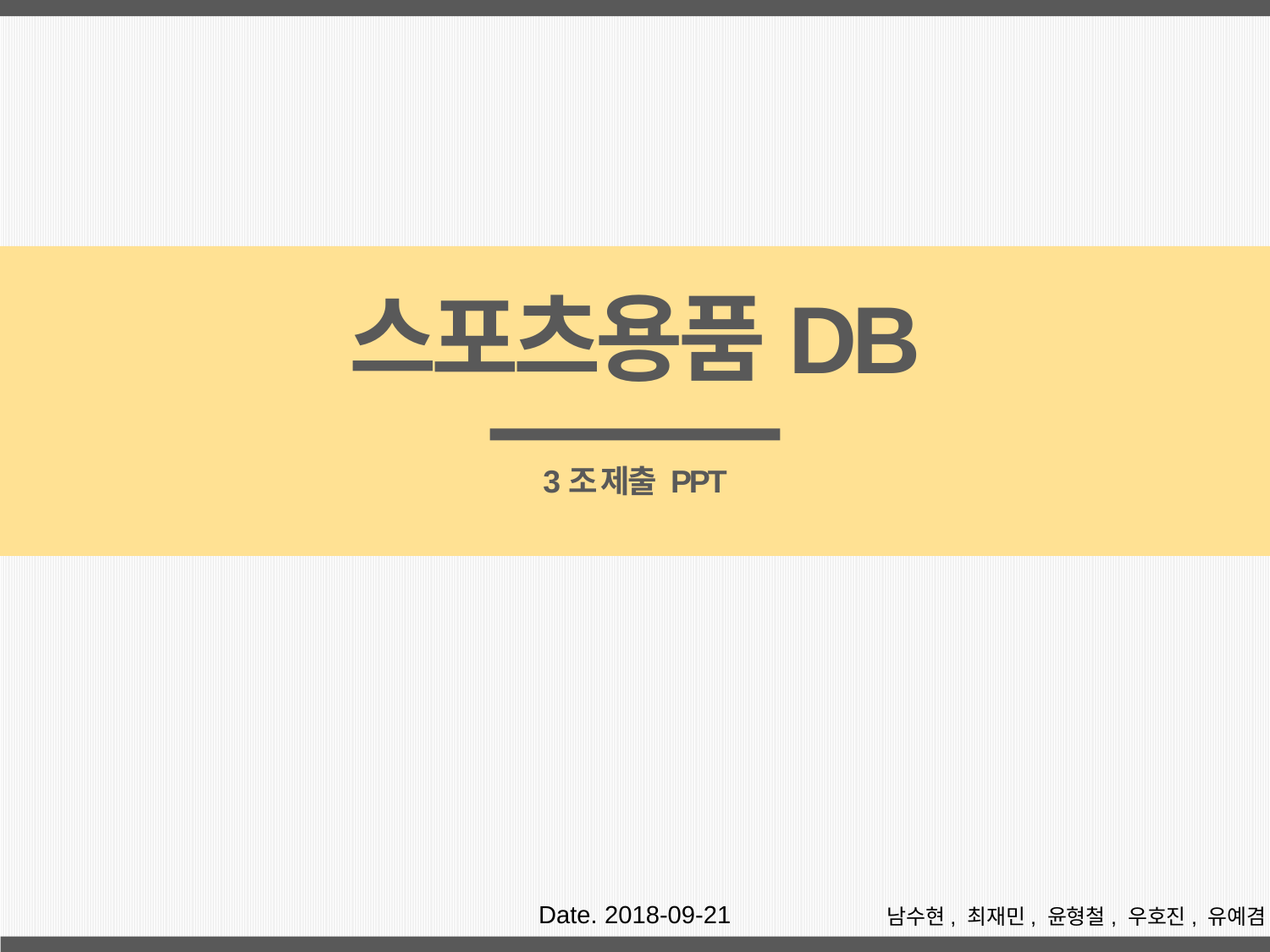

스포츠용품DB

3조 제출 PPT
Date. 2018-09-21
남수현, 최재민, 윤형철, 우호진, 유예겸